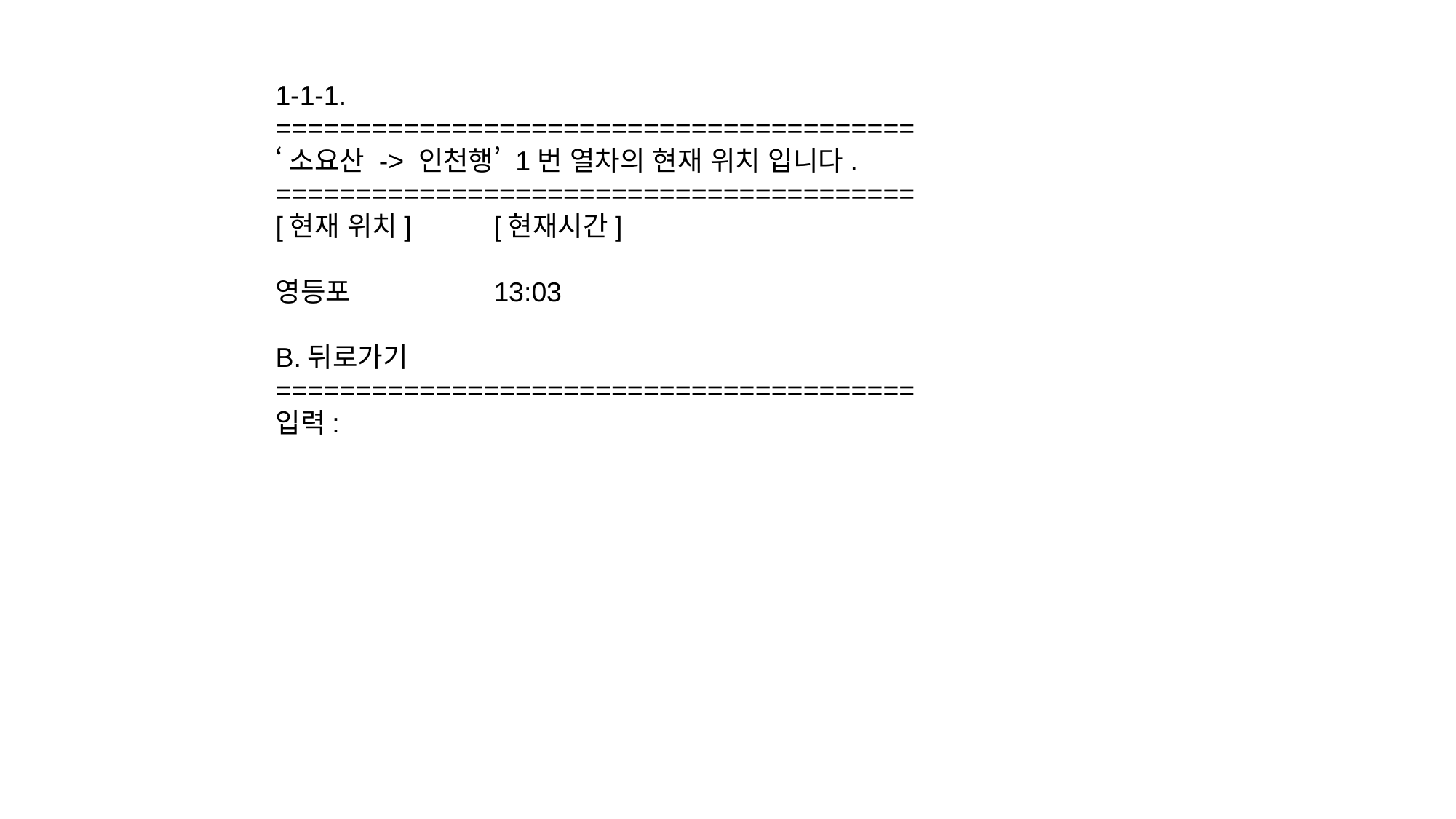

1-1-1.
========================================
‘소요산 -> 인천행’ 1번 열차의 현재 위치 입니다.
========================================
[현재 위치]	[현재시간]

영등포		13:03

B.뒤로가기
========================================
입력: